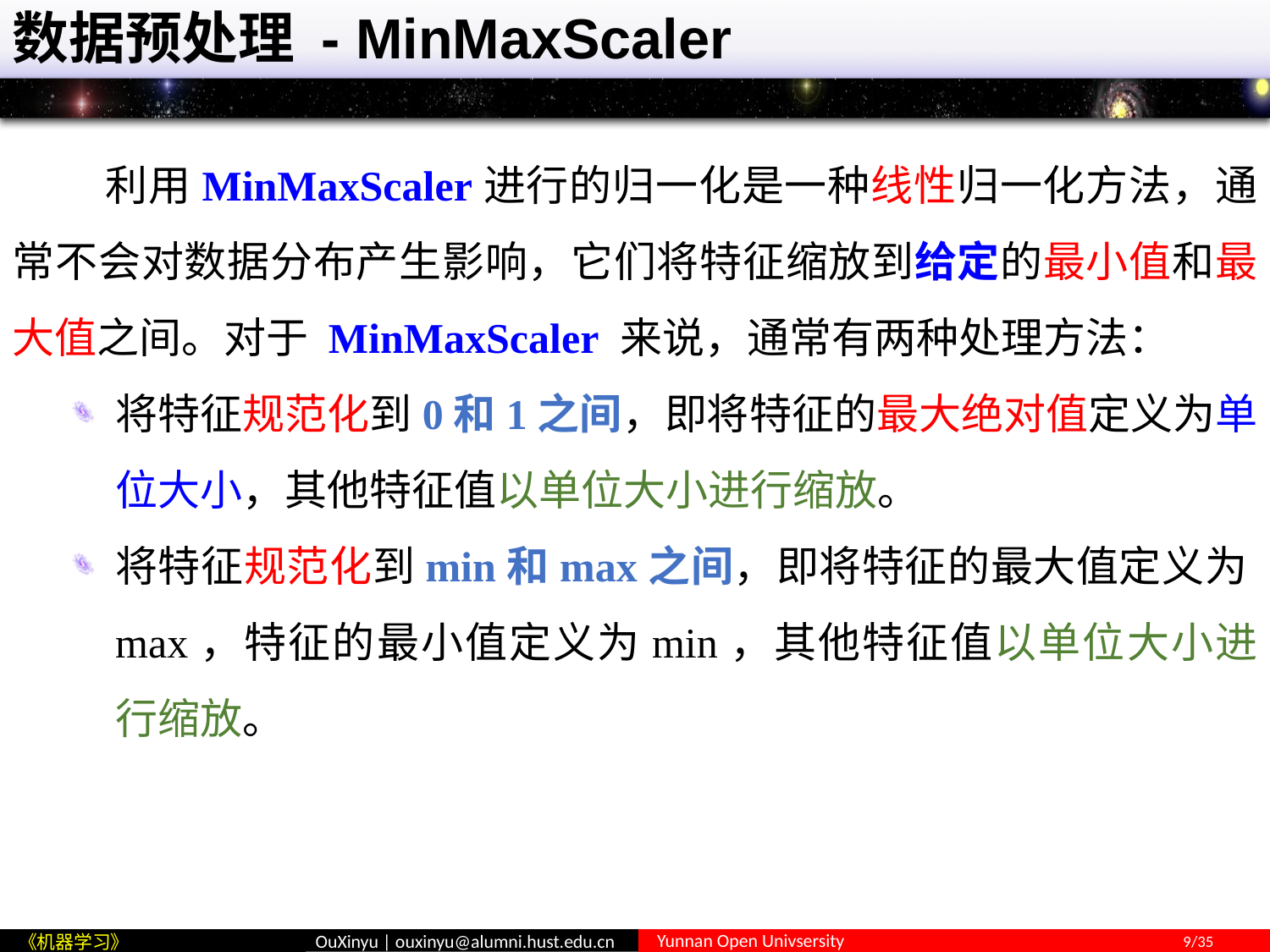

# 数据预处理 - MinMaxScaler
        利用MinMaxScaler进行的归一化是一种线性归一化方法，通常不会对数据分布产生影响，它们将特征缩放到给定的最小值和最大值之间。对于 MinMaxScaler 来说，通常有两种处理方法：
将特征规范化到0和1之间，即将特征的最大绝对值定义为单位大小，其他特征值以单位大小进行缩放。
将特征规范化到min和max之间，即将特征的最大值定义为max，特征的最小值定义为min，其他特征值以单位大小进行缩放。